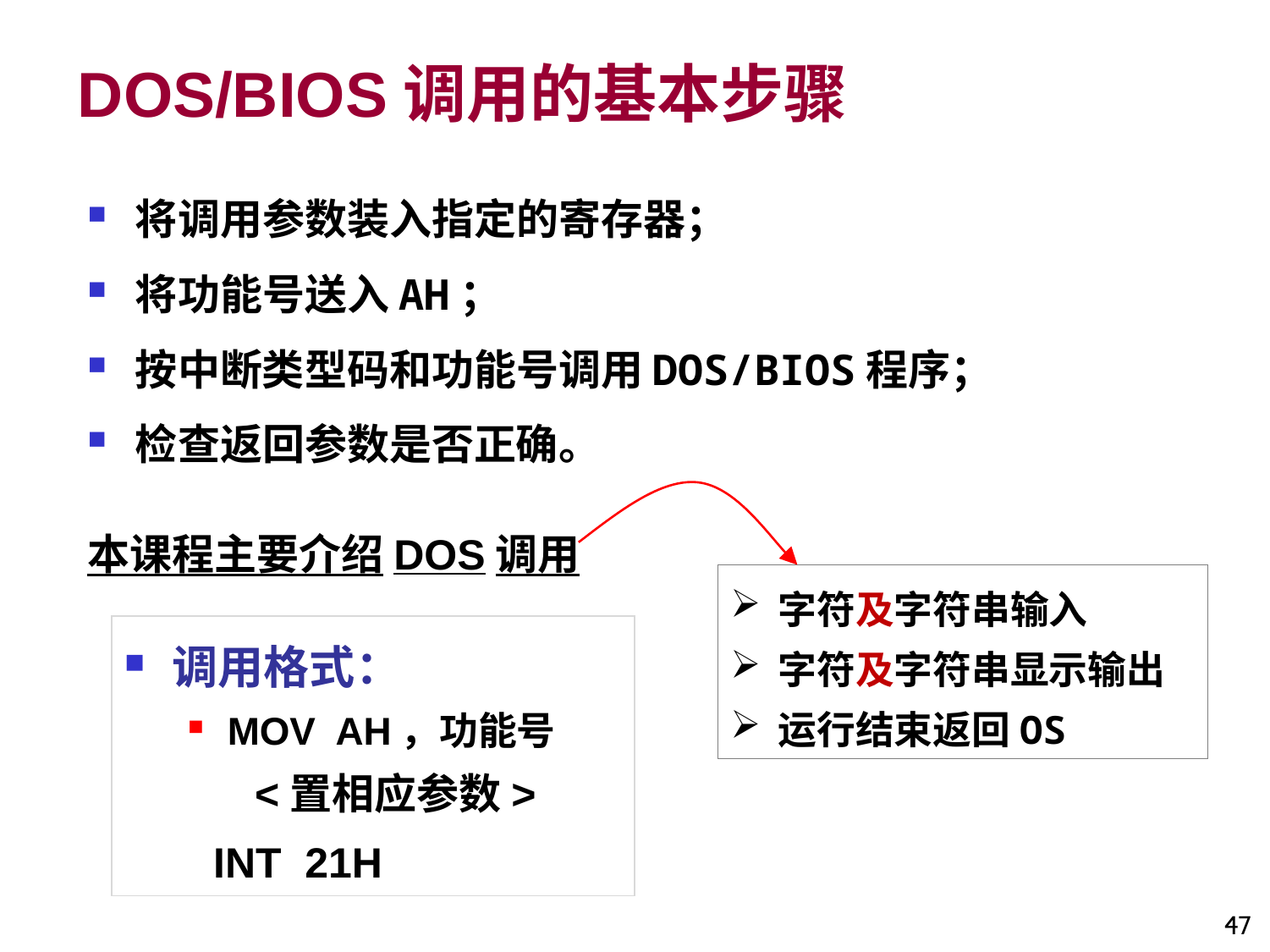

# DOS/BIOS调用的基本步骤
将调用参数装入指定的寄存器；
将功能号送入AH；
按中断类型码和功能号调用DOS/BIOS程序；
检查返回参数是否正确。

本课程主要介绍DOS调用
字符及字符串输入
字符及字符串显示输出
运行结束返回OS
调用格式：
MOV  AH，功能号
           <置相应参数>
       INT  21H
47